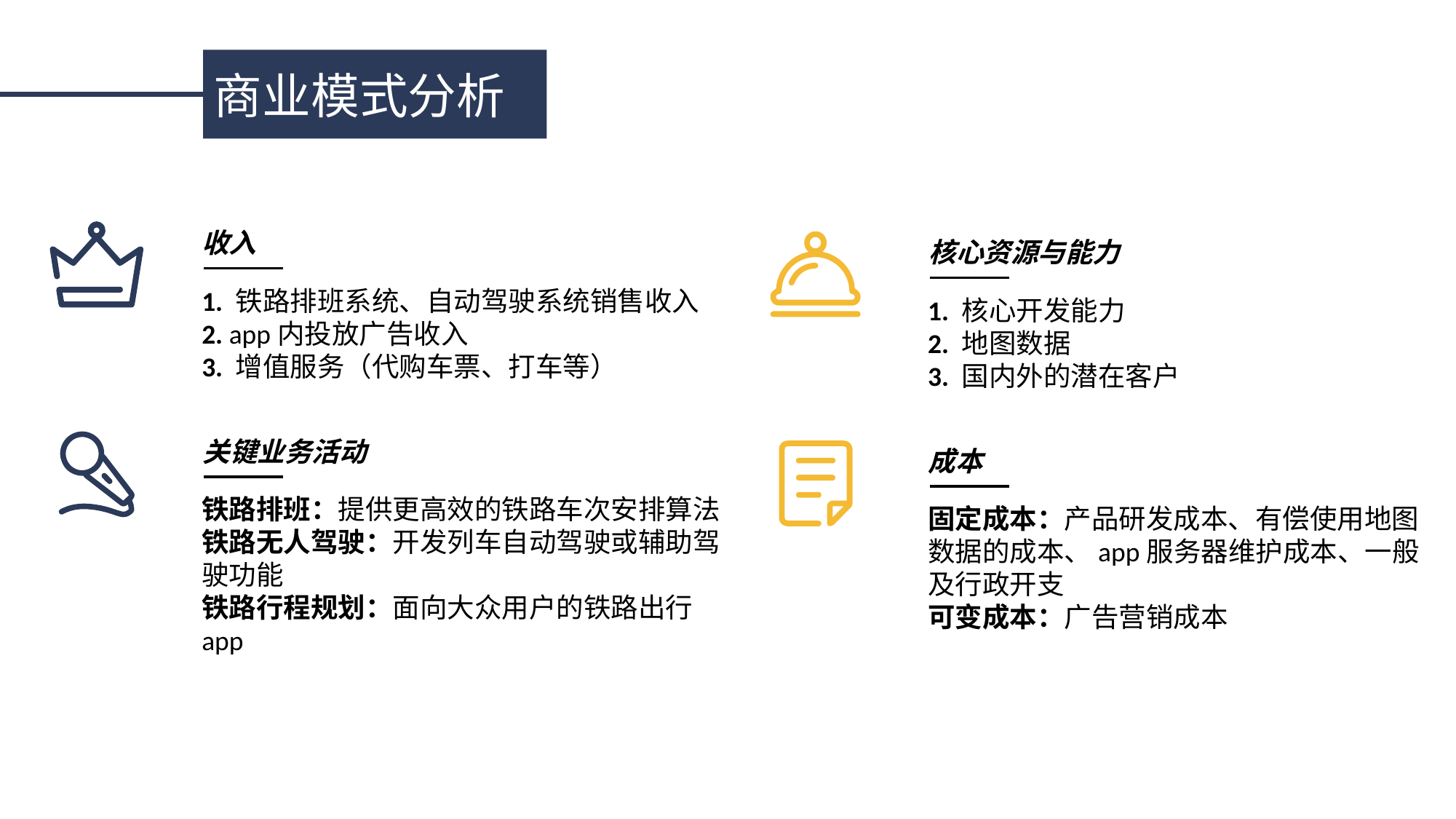

商业模式分析

收入
核心资源与能力

1. 铁路排班系统、自动驾驶系统销售收入
2. app内投放广告收入
3. 增值服务（代购车票、打车等）
1. 核心开发能力
2. 地图数据
3. 国内外的潜在客户

关键业务活动
成本

铁路排班：提供更高效的铁路车次安排算法
铁路无人驾驶：开发列车自动驾驶或辅助驾驶功能
铁路行程规划：面向大众用户的铁路出行app
固定成本：产品研发成本、有偿使用地图数据的成本、app服务器维护成本、一般及行政开支
可变成本：广告营销成本